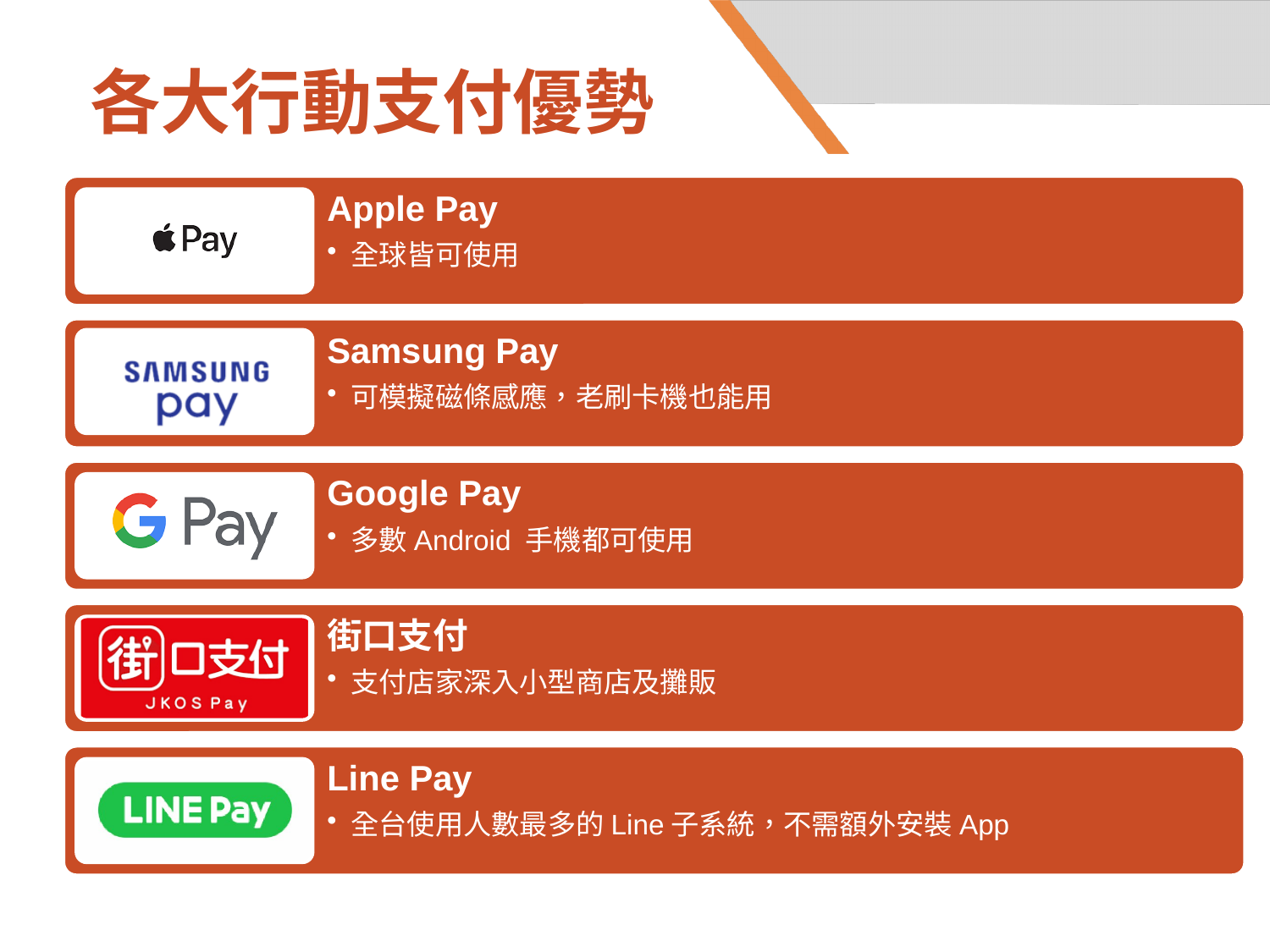

# 各大行動支付優勢
Apple Pay
全球皆可使用
Samsung Pay
可模擬磁條感應，老刷卡機也能用
Google Pay
多數Android 手機都可使用
街口支付
支付店家深入小型商店及攤販
Line Pay
全台使用人數最多的Line子系統，不需額外安裝App